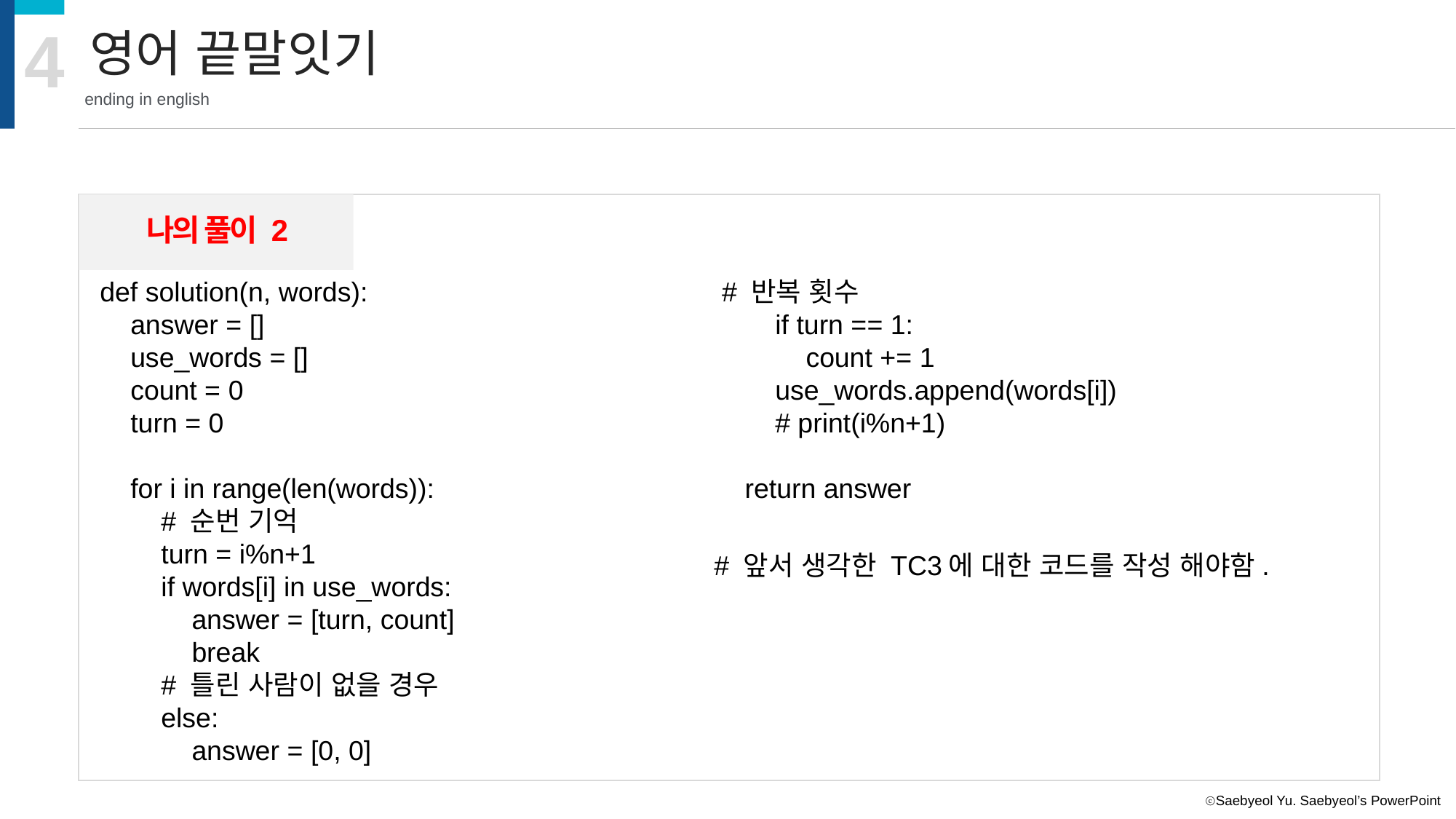

4
영어 끝말잇기
ending in english

나의 풀이 2
def solution(n, words):
    answer = []
    use_words = []
    count = 0
    turn = 0

    for i in range(len(words)):
        # 순번 기억
        turn = i%n+1
        if words[i] in use_words:
            answer = [turn, count]
            break
        # 틀린 사람이 없을 경우
        else:
            answer = [0, 0]
 # 반복 횟수
        if turn == 1:
            count += 1
        use_words.append(words[i])
        # print(i%n+1)

    return answer
# 앞서 생각한 TC3에 대한 코드를 작성 해야함.